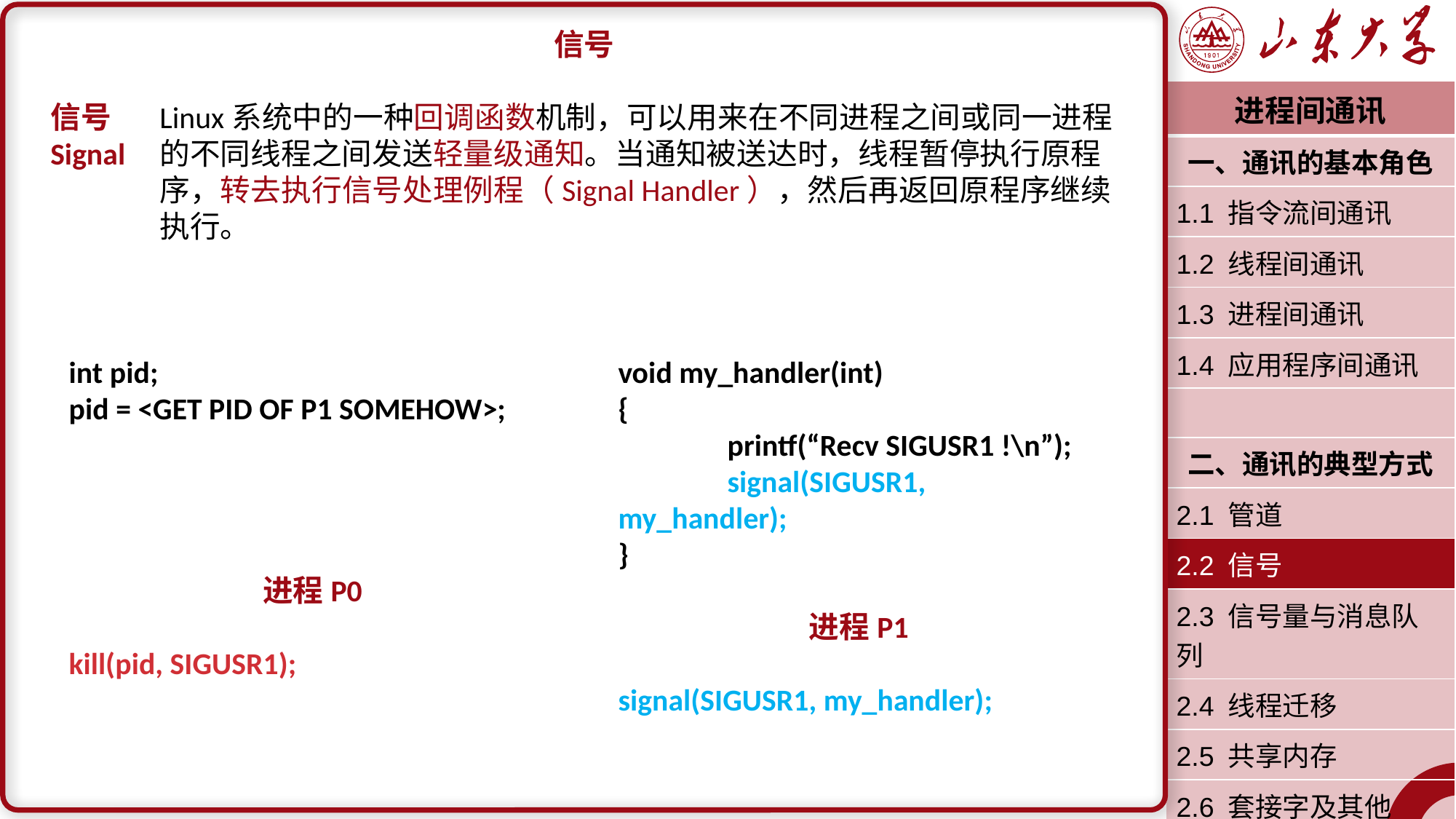

信号

信号	Linux系统中的一种回调函数机制，可以用来在不同进程之间或同一进程Signal	的不同线程之间发送轻量级通知。当通知被送达时，线程暂停执行原程	序，转去执行信号处理例程（Signal Handler），然后再返回原程序继续	执行。
| 进程间通讯 |
| --- |
| 一、通讯的基本角色 |
| 1.1 指令流间通讯 |
| 1.2 线程间通讯 |
| 1.3 进程间通讯 |
| 1.4 应用程序间通讯 |
|  |
| 二、通讯的典型方式 |
| 2.1 管道 |
| 2.2 信号 |
| 2.3 信号量与消息队列 |
| 2.4 线程迁移 |
| 2.5 共享内存 |
| 2.6 套接字及其他 |
| 潘润宇 2023.06 |
int pid;
pid = <GET PID OF P1 SOMEHOW>;

进程P0

kill(pid, SIGUSR1);
void my_handler(int)
{
	printf(“Recv SIGUSR1 !\n”);
	signal(SIGUSR1, my_handler);
}

进程P1

signal(SIGUSR1, my_handler);